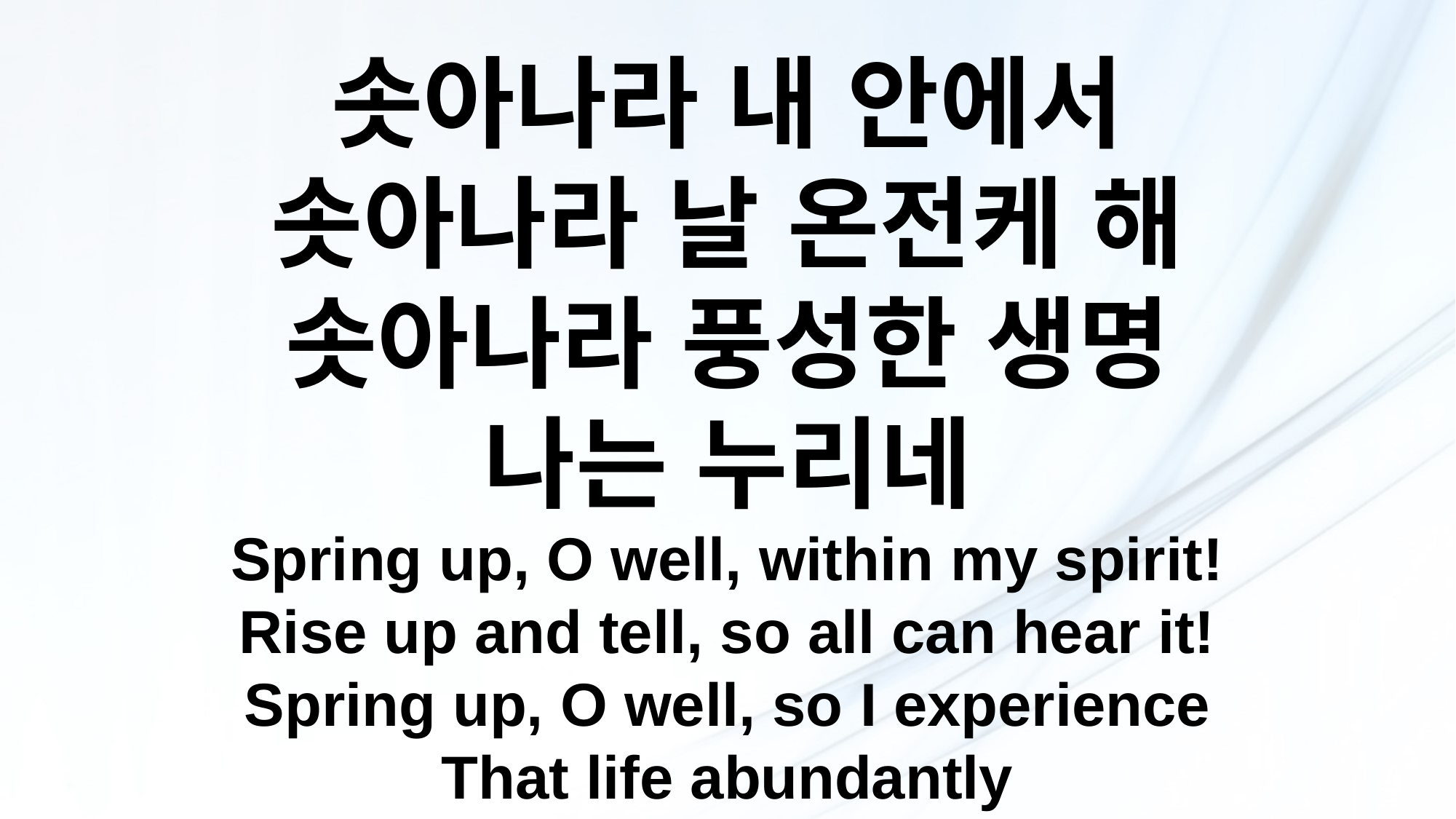

솟아나라 내 안에서
솟아나라 날 온전케 해
솟아나라 풍성한 생명
나는 누리네
Spring up, O well, within my spirit!
Rise up and tell, so all can hear it!
Spring up, O well, so I experience
That life abundantly